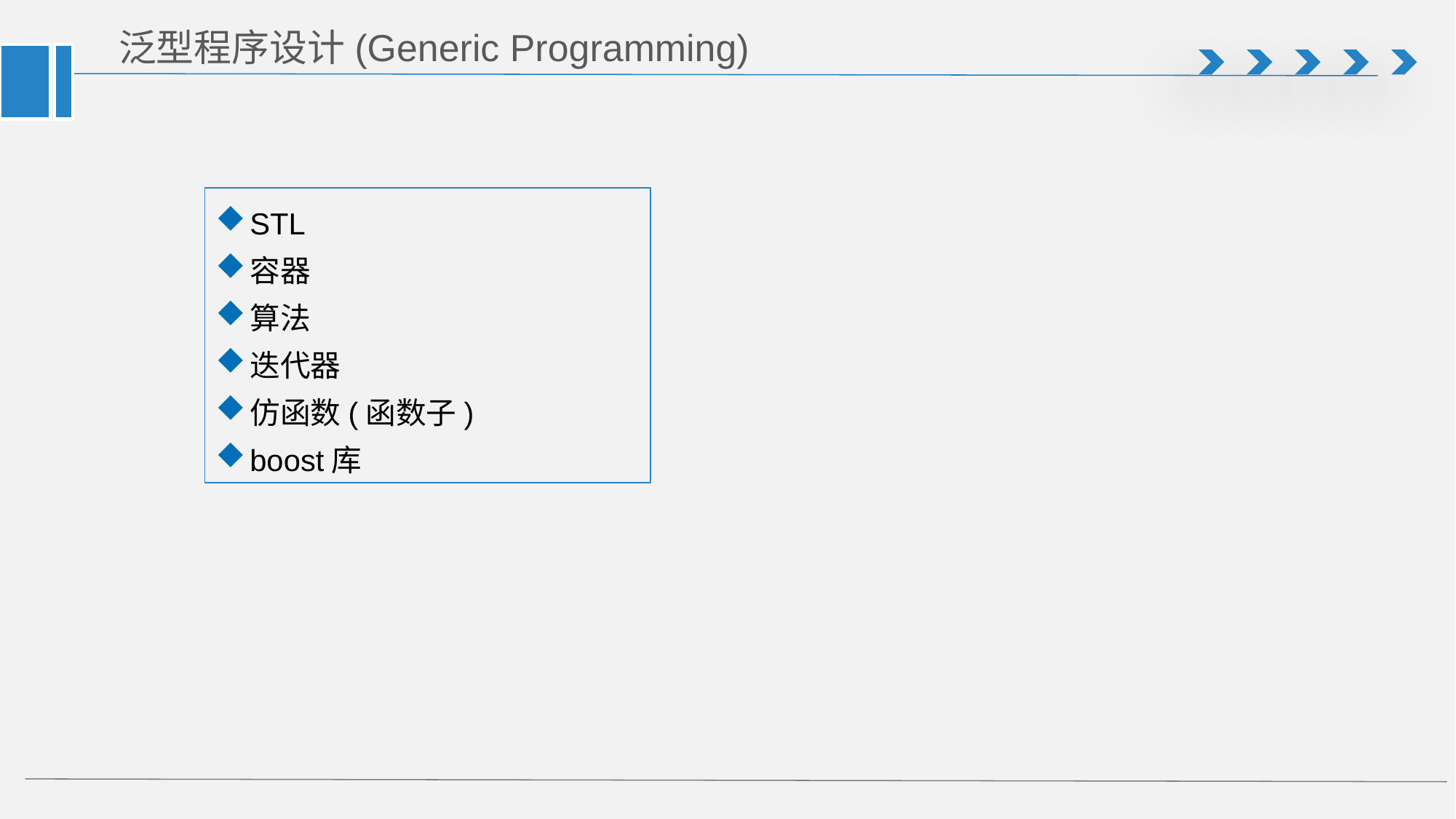

# 泛型程序设计(Generic Programming)
STL
容器
算法
迭代器
仿函数(函数子)
boost库